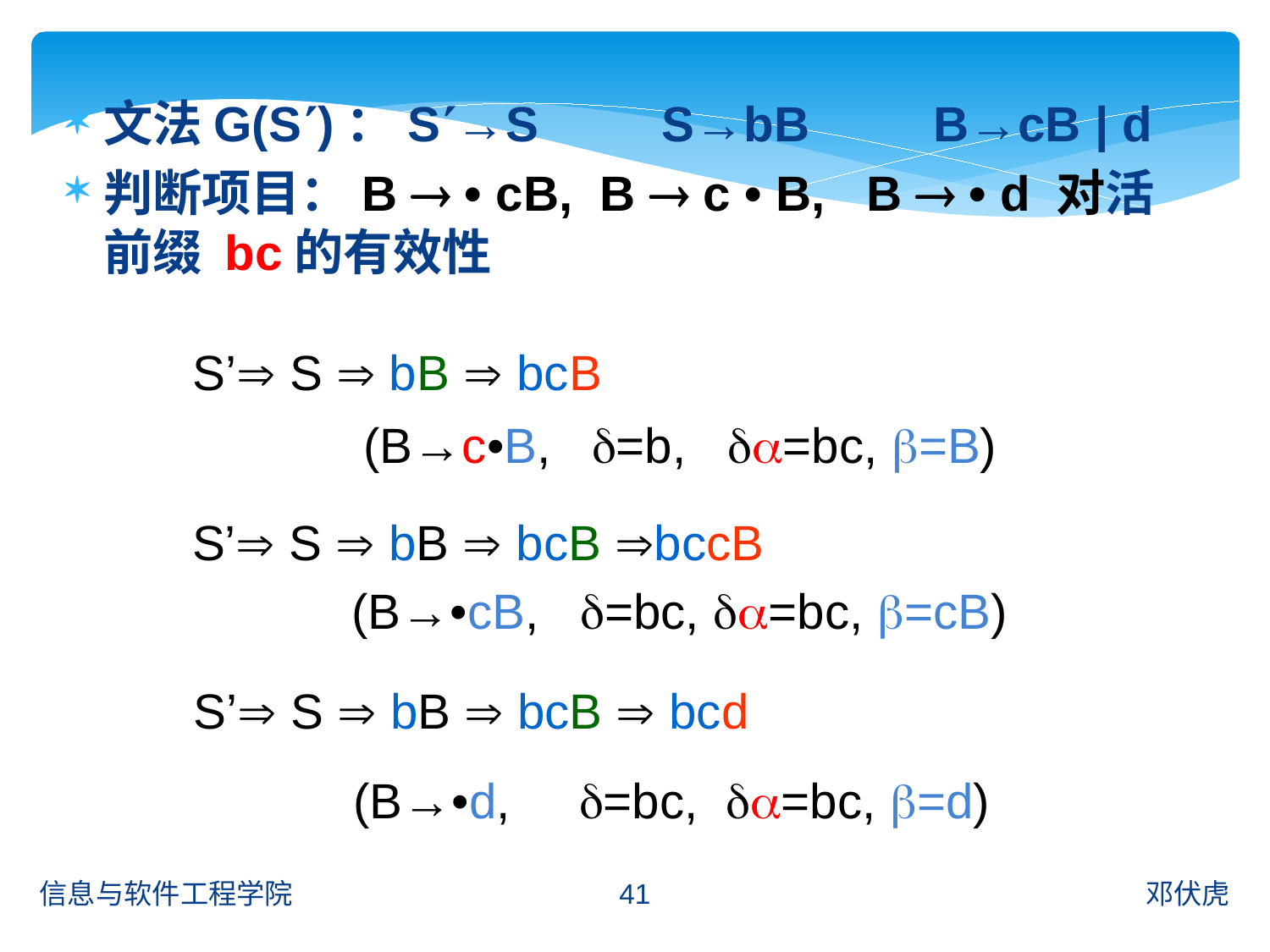

文法G(S′)：S′→S         S→bB         B→cB | d
判断项目：B → • cB,  B → c • B,   B → • d 对活前缀 bc的有效性
S’⇒ S ⇒ bB ⇒ bcB
 (B→c•B,   δ=b,   δα=bc, β=B)
S’⇒ S ⇒ bB ⇒ bcB ⇒bccB
(B→•cB,   δ=bc, δα=bc, β=cB)
S’⇒ S ⇒ bB ⇒ bcB ⇒ bcd
(B→•d,     δ=bc,  δα=bc, β=d)
41
信息与软件工程学院
邓伏虎